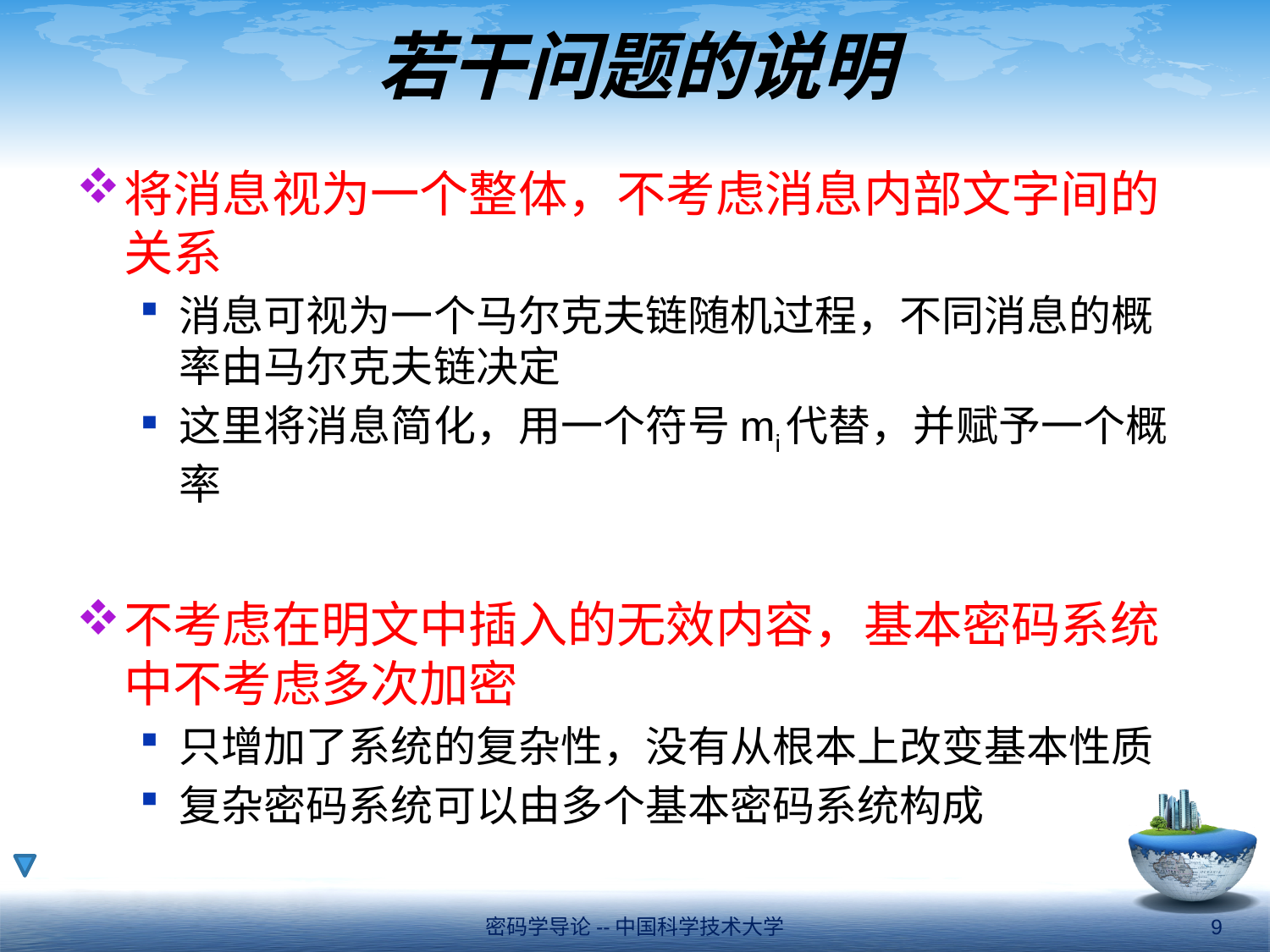

# 若干问题的说明
将消息视为一个整体，不考虑消息内部文字间的关系
消息可视为一个马尔克夫链随机过程，不同消息的概率由马尔克夫链决定
这里将消息简化，用一个符号mi代替，并赋予一个概率

不考虑在明文中插入的无效内容，基本密码系统中不考虑多次加密
只增加了系统的复杂性，没有从根本上改变基本性质
复杂密码系统可以由多个基本密码系统构成

密码学导论--中国科学技术大学
9